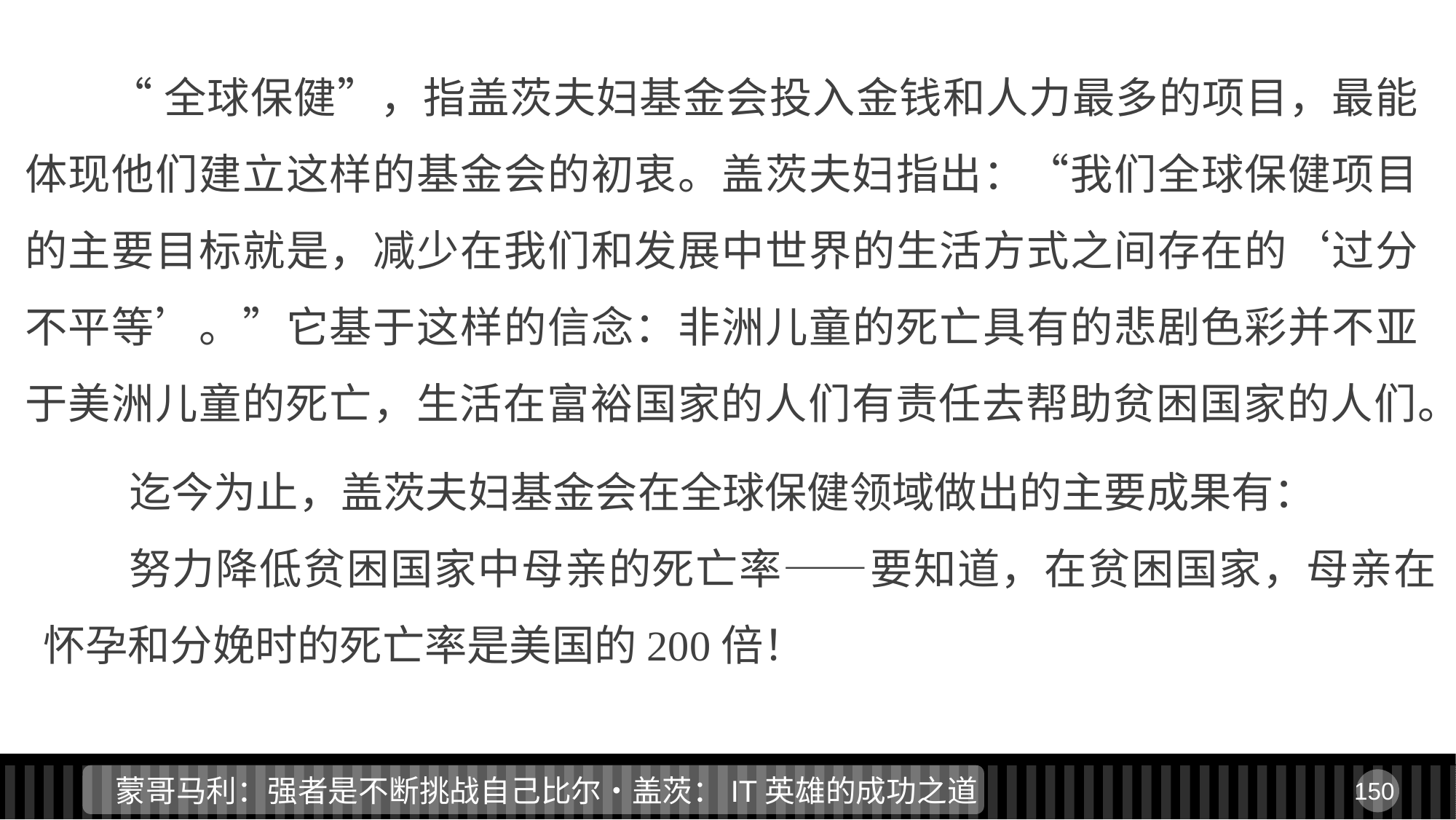

“全球保健”，指盖茨夫妇基金会投入金钱和人力最多的项目，最能体现他们建立这样的基金会的初衷。盖茨夫妇指出：“我们全球保健项目的主要目标就是，减少在我们和发展中世界的生活方式之间存在的‘过分不平等’。”它基于这样的信念：非洲儿童的死亡具有的悲剧色彩并不亚于美洲儿童的死亡，生活在富裕国家的人们有责任去帮助贫困国家的人们。
迄今为止，盖茨夫妇基金会在全球保健领域做出的主要成果有：
努力降低贫困国家中母亲的死亡率——要知道，在贫困国家，母亲在怀孕和分娩时的死亡率是美国的200倍！